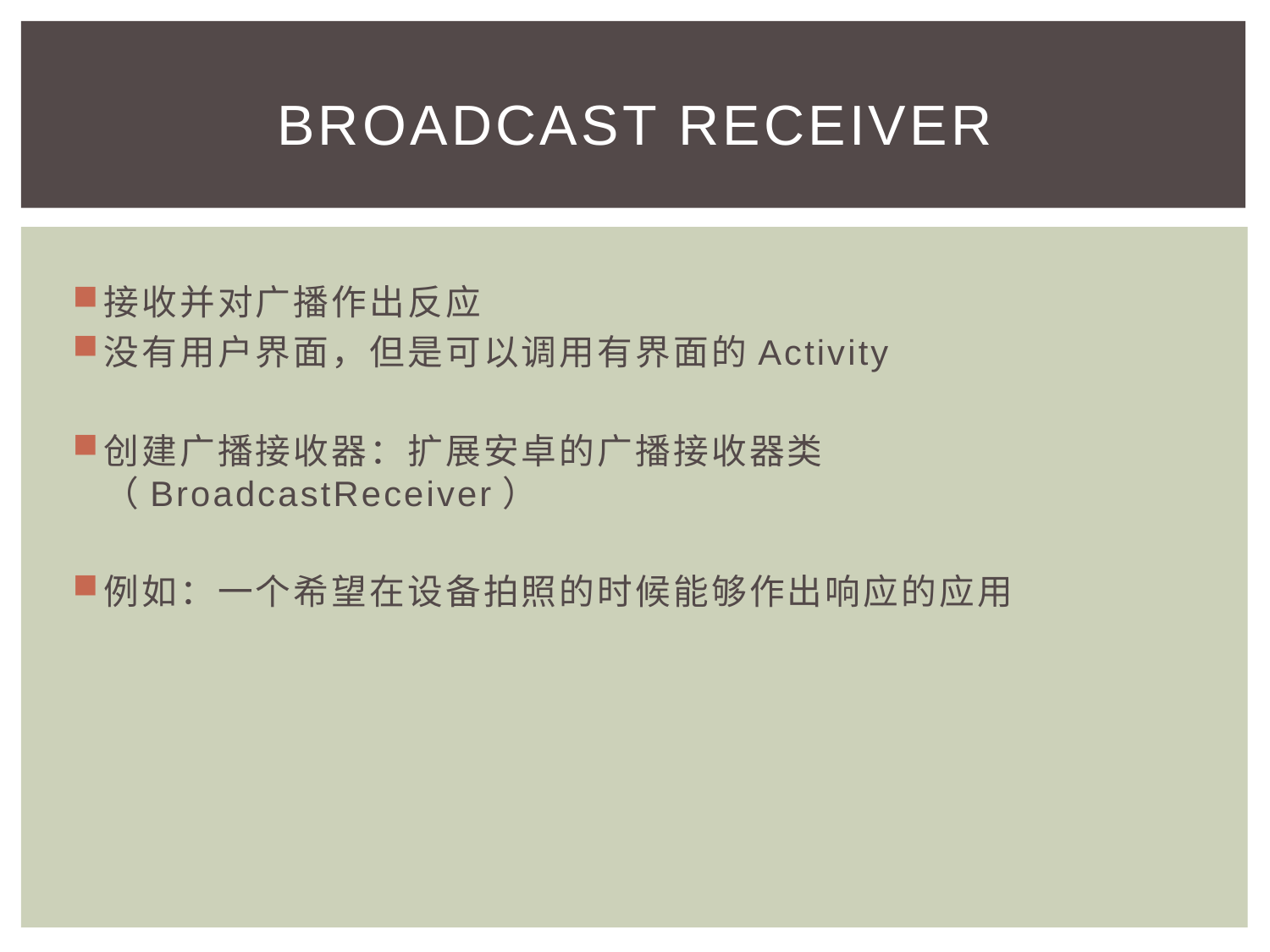

# Broadcast receiver
接收并对广播作出反应
没有用户界面，但是可以调用有界面的Activity

创建广播接收器：扩展安卓的广播接收器类（BroadcastReceiver）

例如：一个希望在设备拍照的时候能够作出响应的应用